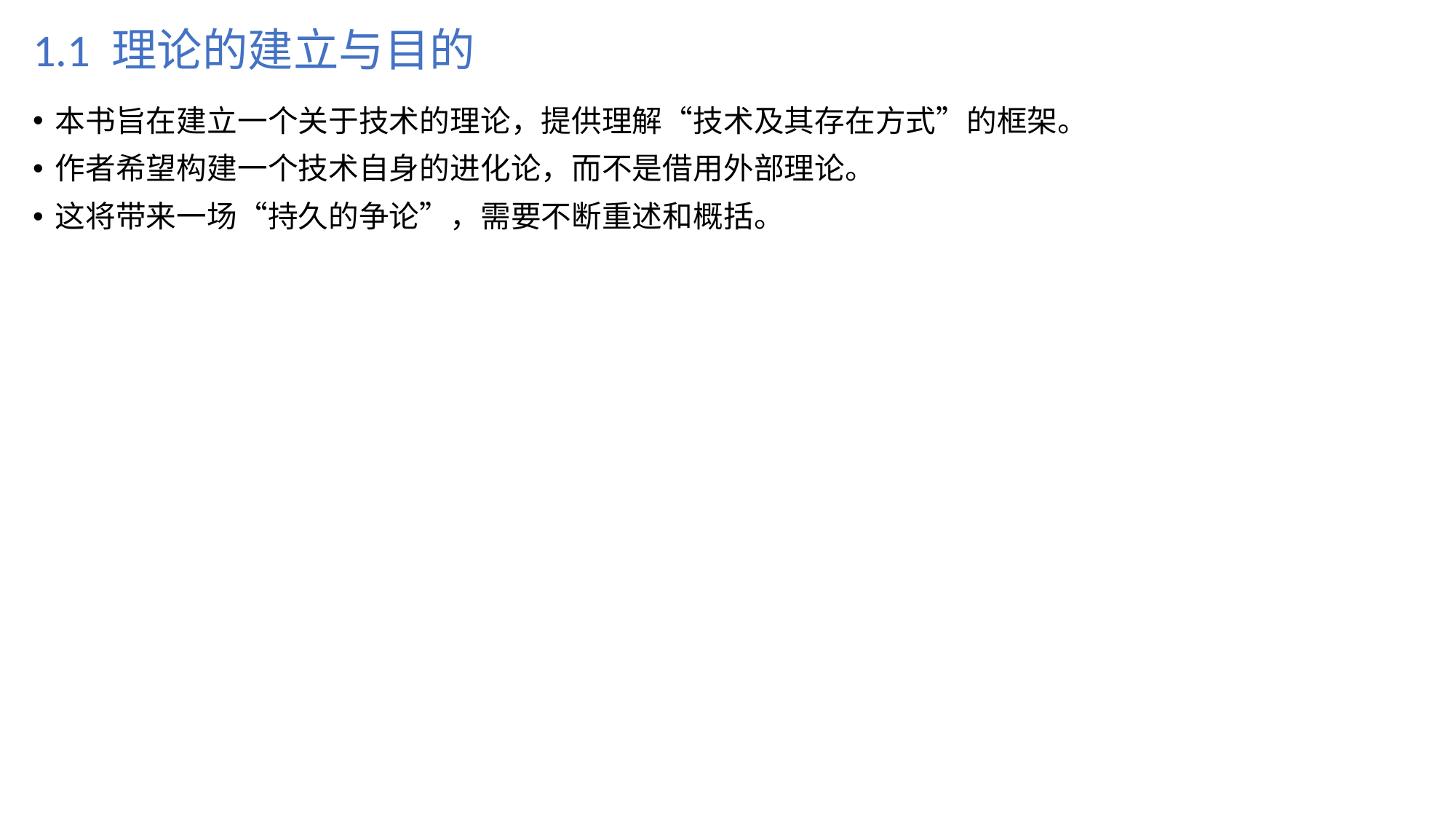

# 1.1 理论的建立与目的
本书旨在建立一个关于技术的理论，提供理解“技术及其存在方式”的框架。
作者希望构建一个技术自身的进化论，而不是借用外部理论。
这将带来一场“持久的争论”，需要不断重述和概括。